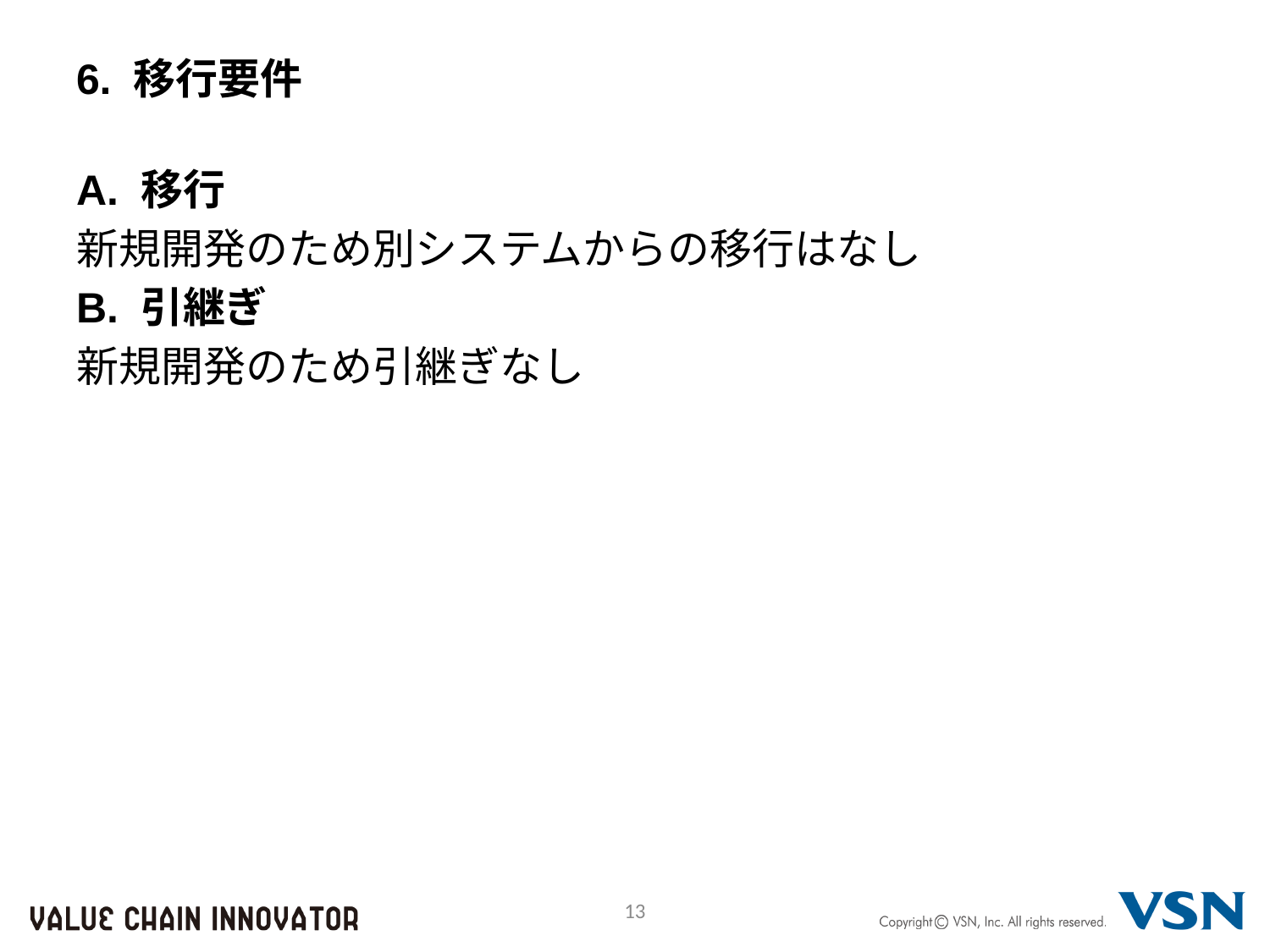

# 6. 移行要件
A. 移行
新規開発のため別システムからの移行はなし
B. 引継ぎ
新規開発のため引継ぎなし
13